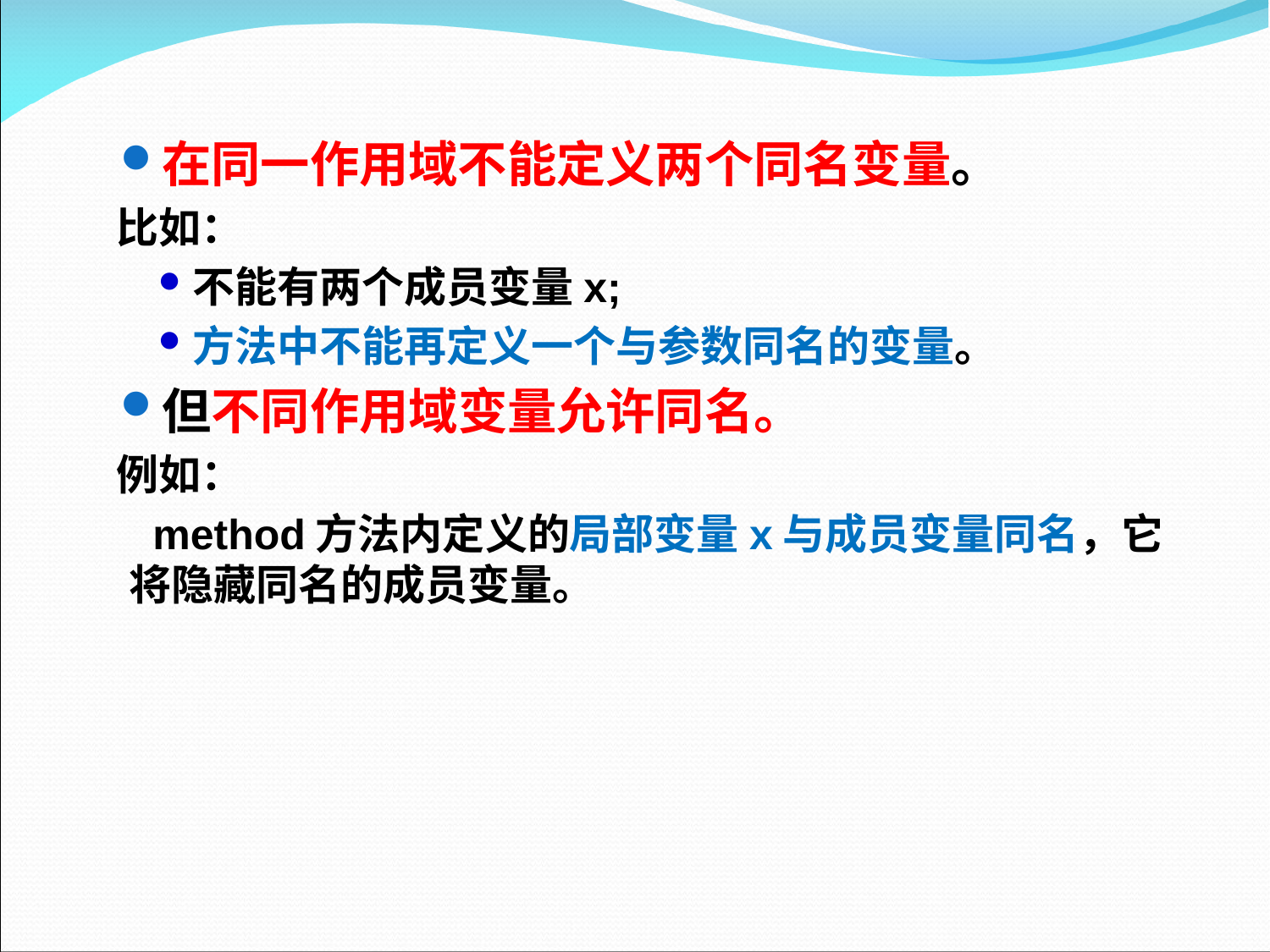

在同一作用域不能定义两个同名变量。
比如：
不能有两个成员变量x;
方法中不能再定义一个与参数同名的变量。
但不同作用域变量允许同名。
例如：
  method方法内定义的局部变量x与成员变量同名，它将隐藏同名的成员变量。